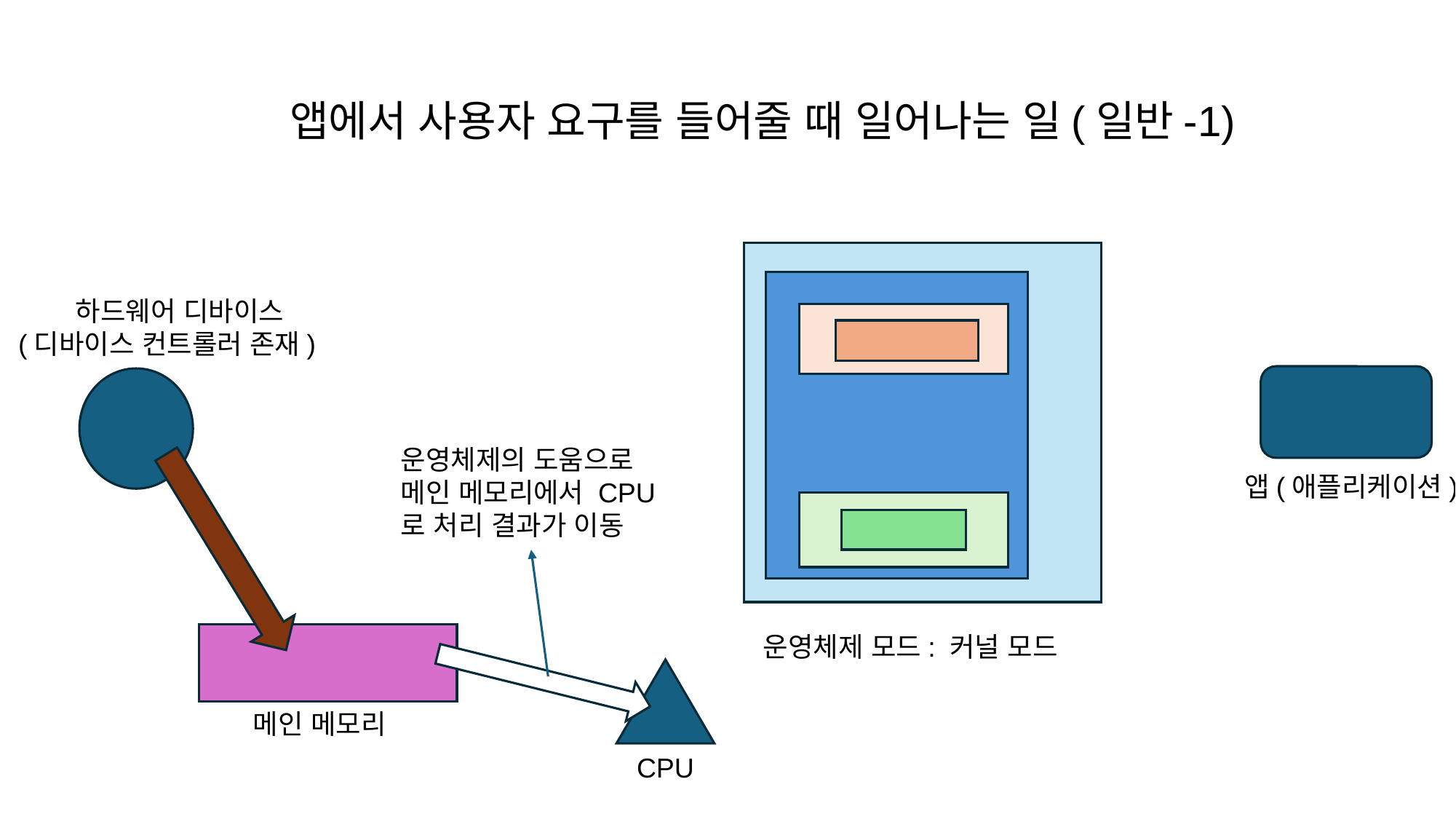

# 앱에서 사용자 요구를 들어줄 때 일어나는 일(일반-1)

하드웨어 디바이스
(디바이스 컨트롤러 존재)

운영체제의 도움으로 메인 메모리에서 CPU로 처리 결과가 이동
앱(애플리케이션)

운영체제 모드: 커널 모드

메인 메모리
CPU